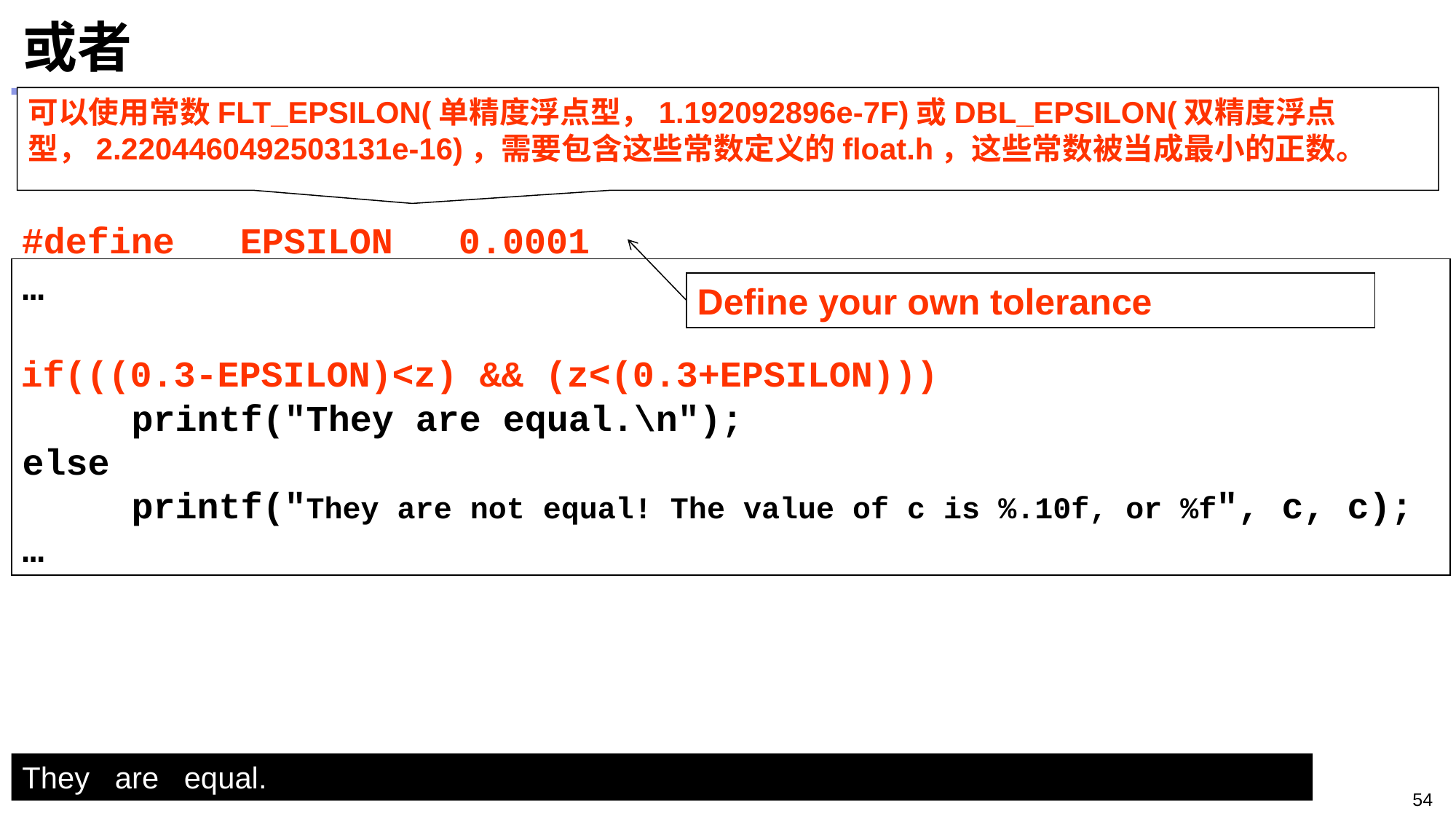

或者

可以使用常数FLT_EPSILON(单精度浮点型，1.192092896e-7F)或DBL_EPSILON(双精度浮点型，2.2204460492503131e-16)，需要包含这些常数定义的float.h，这些常数被当成最小的正数。
#define   EPSILON   0.0001
…

if(z == 0.3)
	printf("They are equal.\n");
else
     printf("They are not equal! The value of c is %.10f, or %f", c, c);
…
Define your own tolerance
if(((0.3-EPSILON)<z) && (z<(0.3+EPSILON)))
They   are   equal.
54